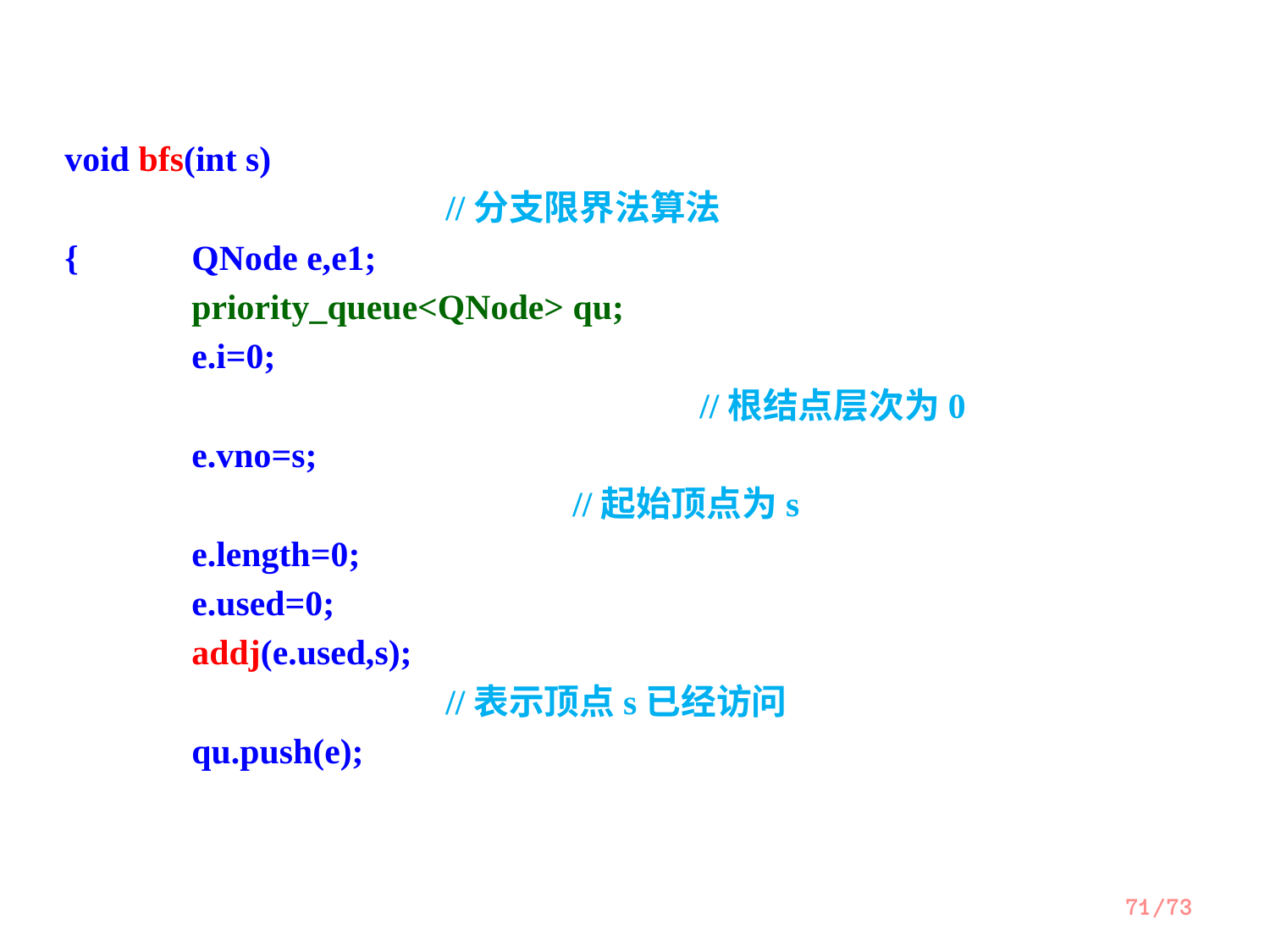

void bfs(int s)										//分支限界法算法
{	QNode e,e1;
	priority_queue<QNode> qu;
	e.i=0;												//根结点层次为0
	e.vno=s;											//起始顶点为s
	e.length=0;
	e.used=0;
	addj(e.used,s);									//表示顶点s已经访问
	qu.push(e);
71/73